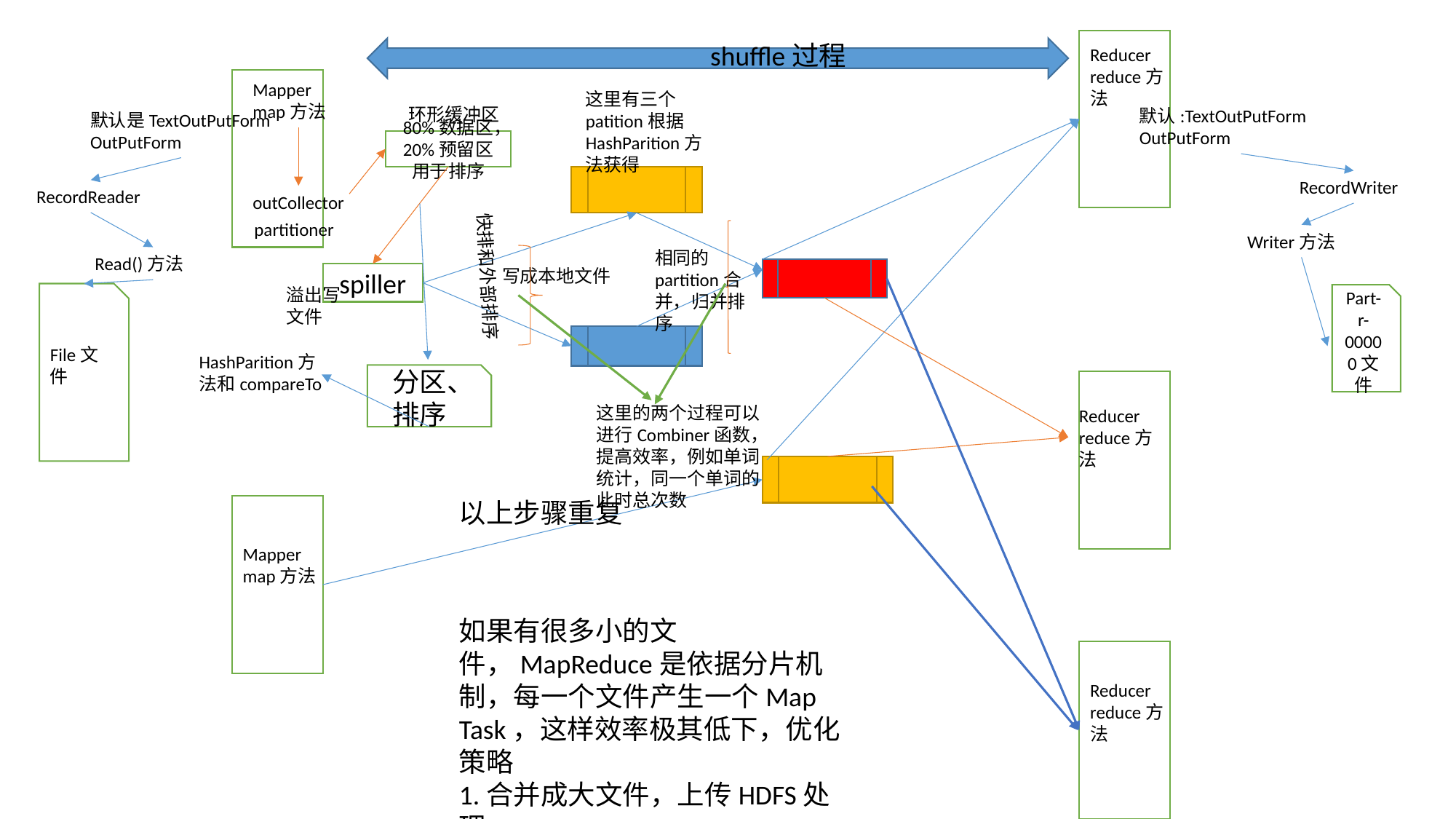

shuffle过程

Reducer
reduce方法

Mapper
map方法
这里有三个patition根据HashParition方法获得
 环形缓冲区
默认:TextOutPutForm
OutPutForm
默认是TextOutPutForm
OutPutForm
80%数据区，20%预留区用于排序

RecordWriter
RecordReader
outCollector
partitioner

Writer方法
相同的partition合并，归并排序

Read()方法
写成本地文件

spiller
快排和外部排序
溢出写文件

Part-r-00000文件

File文件
HashParition方法和compareTo
分区、排序

这里的两个过程可以进行Combiner函数，提高效率，例如单词统计，同一个单词的此时总次数
Reducer
reduce方法

以上步骤重复

Mapper
map方法
如果有很多小的文件，MapReduce是依据分片机制，每一个文件产生一个Map Task，这样效率极其低下，优化策略
1.合并成大文件，上传HDFS处理
2.使用CombineIntPutForm处理

Reducer
reduce方法